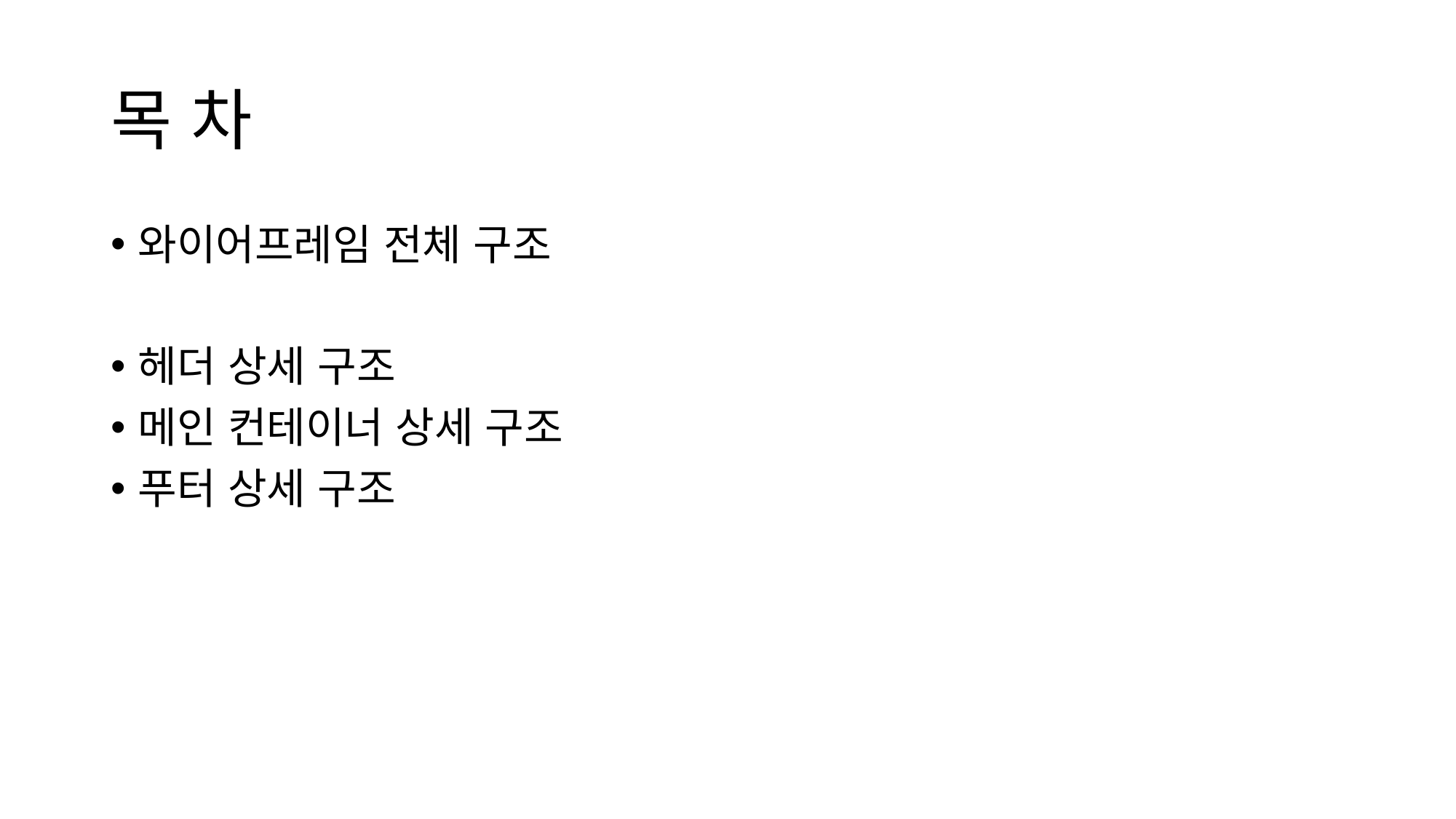

# 목 차
와이어프레임 전체 구조

헤더 상세 구조
메인 컨테이너 상세 구조
푸터 상세 구조